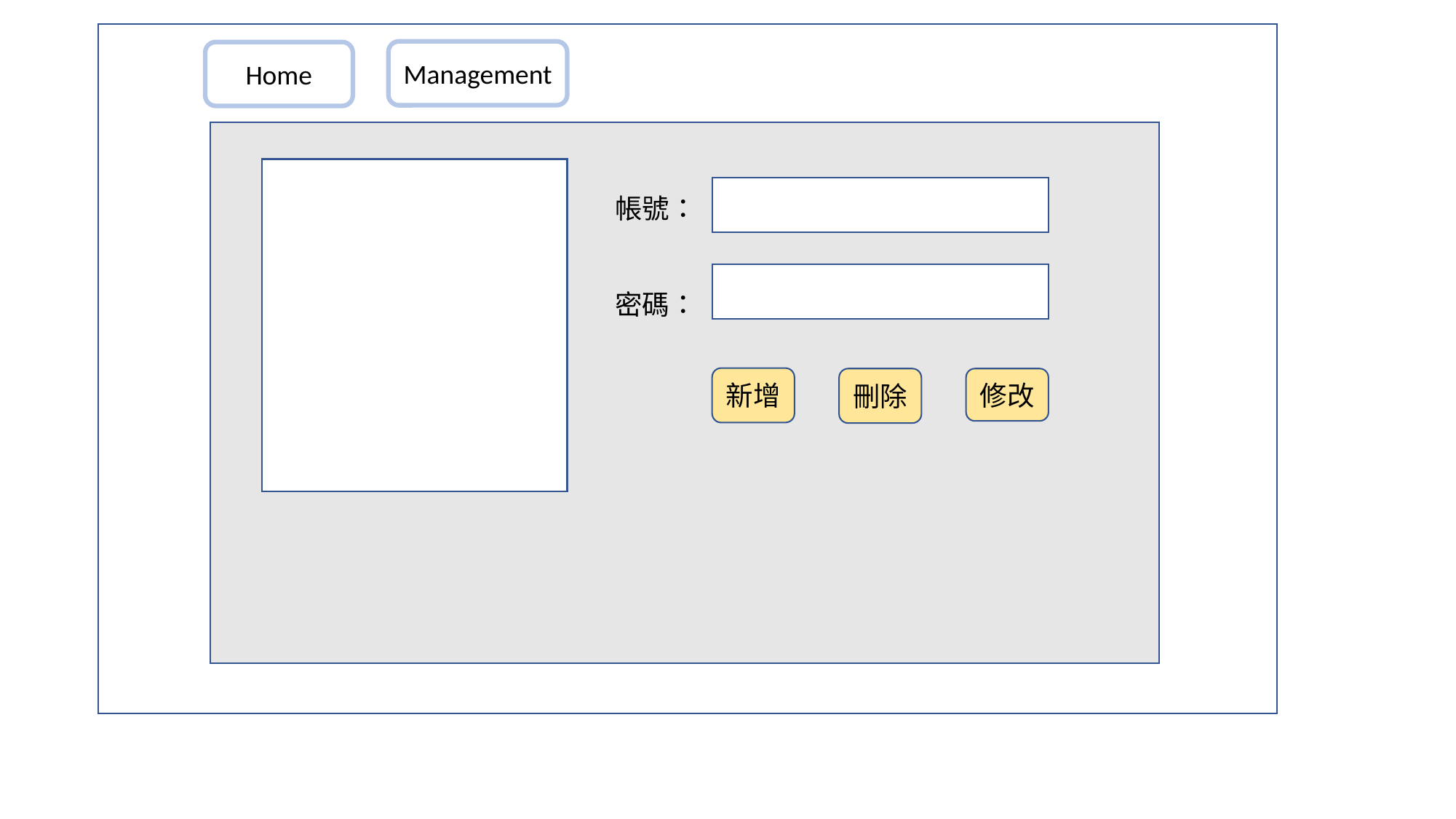

Management
Home

帳號：

密碼：
刪除
新增
修改